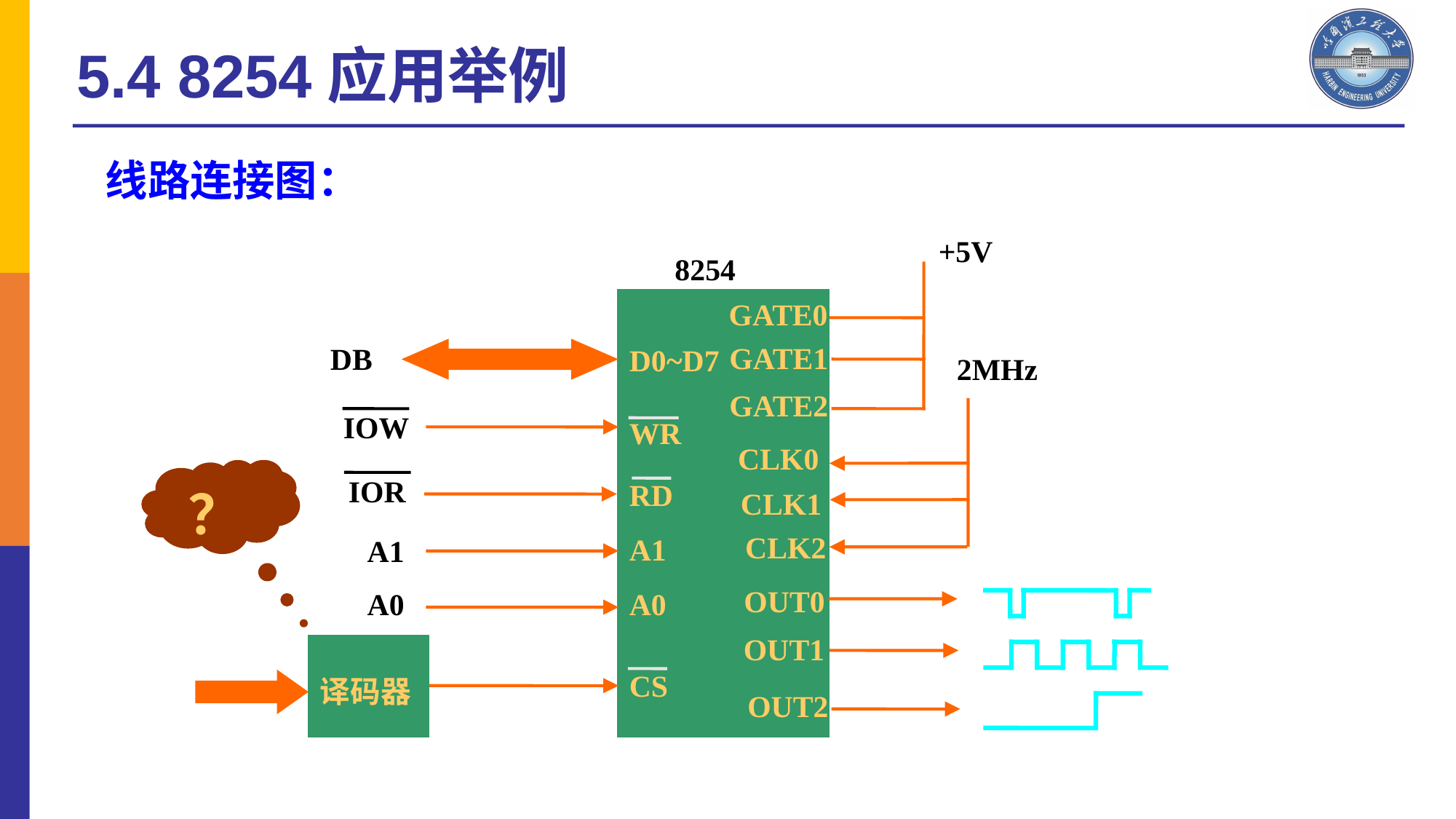

5.4 8254应用举例
线路连接图：
+5V
8254

GATE0

GATE1
DB
D0~D7

2MHz

GATE2

IOW

WR

CLK0
？

IOR
RD

CLK1

CLK2
A1
A1

OUT0
A0
A0

OUT1

译码器
CS

OUT2